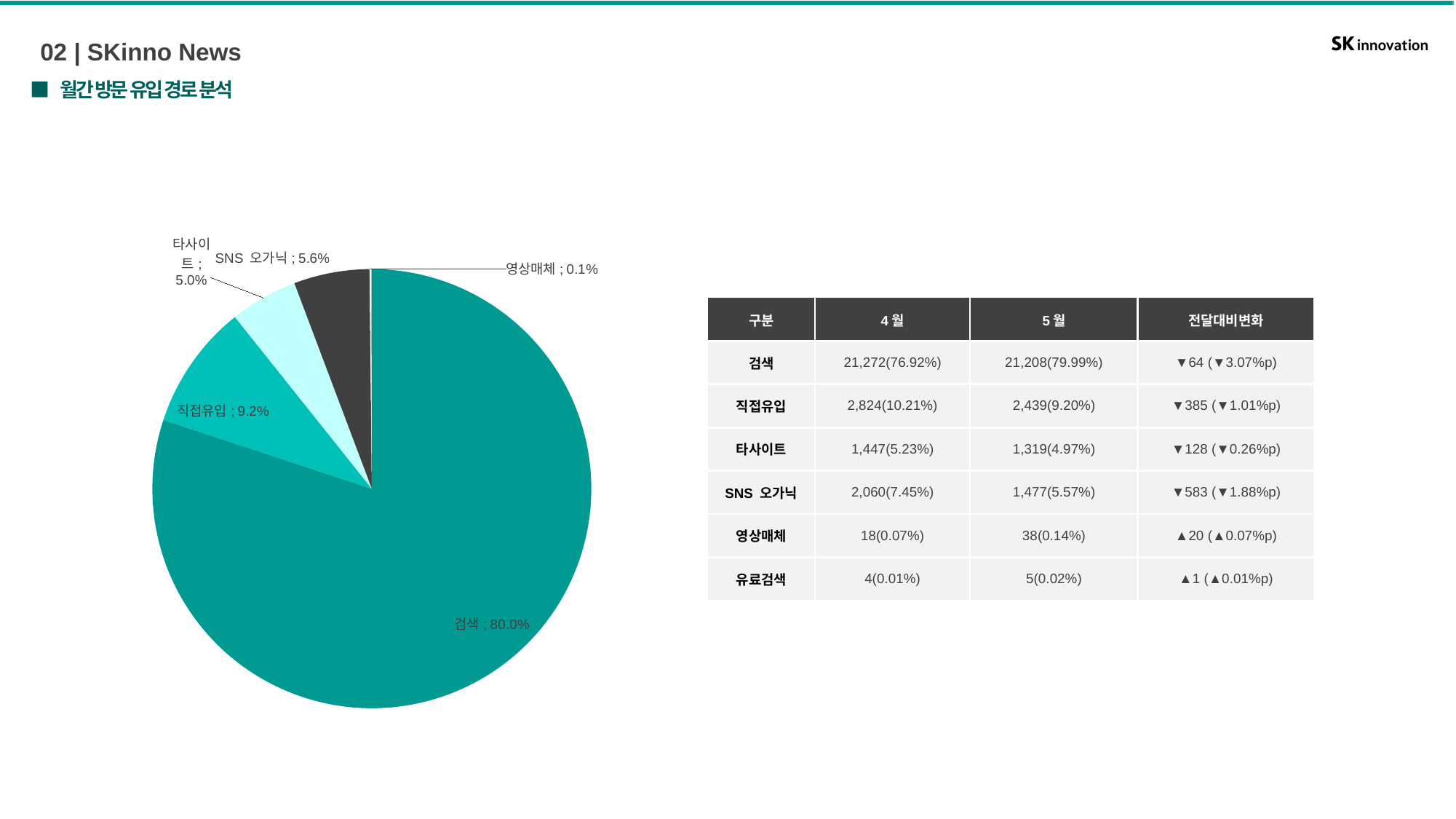

02 | SKinno News
■ 월간 방문 유입 경로 분석

### Chart

| Category |
|---|

### Chart

| Category |  |
|---|---|
| 검색 | 0.7998793090442785 |
| 직접유입 | 0.09198913781398506 |
| 타사이트 | 0.049747303311458095 |
| SNS 오가닉 | 0.05570641925020744 |
| 영상매체 | 0.0014332050991928793 |
| 유료검색 | 0.00018857961831485252 |
| 구분 | 4월 | 5월 | 전달대비변화 |
| --- | --- | --- | --- |
| 검색 | 21,272(76.92%) | 21,208(79.99%) | ▼64 (▼3.07%p) |
| 직접유입 | 2,824(10.21%) | 2,439(9.20%) | ▼385 (▼1.01%p) |
| 타사이트 | 1,447(5.23%) | 1,319(4.97%) | ▼128 (▼0.26%p) |
| SNS 오가닉 | 2,060(7.45%) | 1,477(5.57%) | ▼583 (▼1.88%p) |
| 영상매체 | 18(0.07%) | 38(0.14%) | ▲20 (▲0.07%p) |
| 유료검색 | 4(0.01%) | 5(0.02%) | ▲1 (▲0.01%p) |